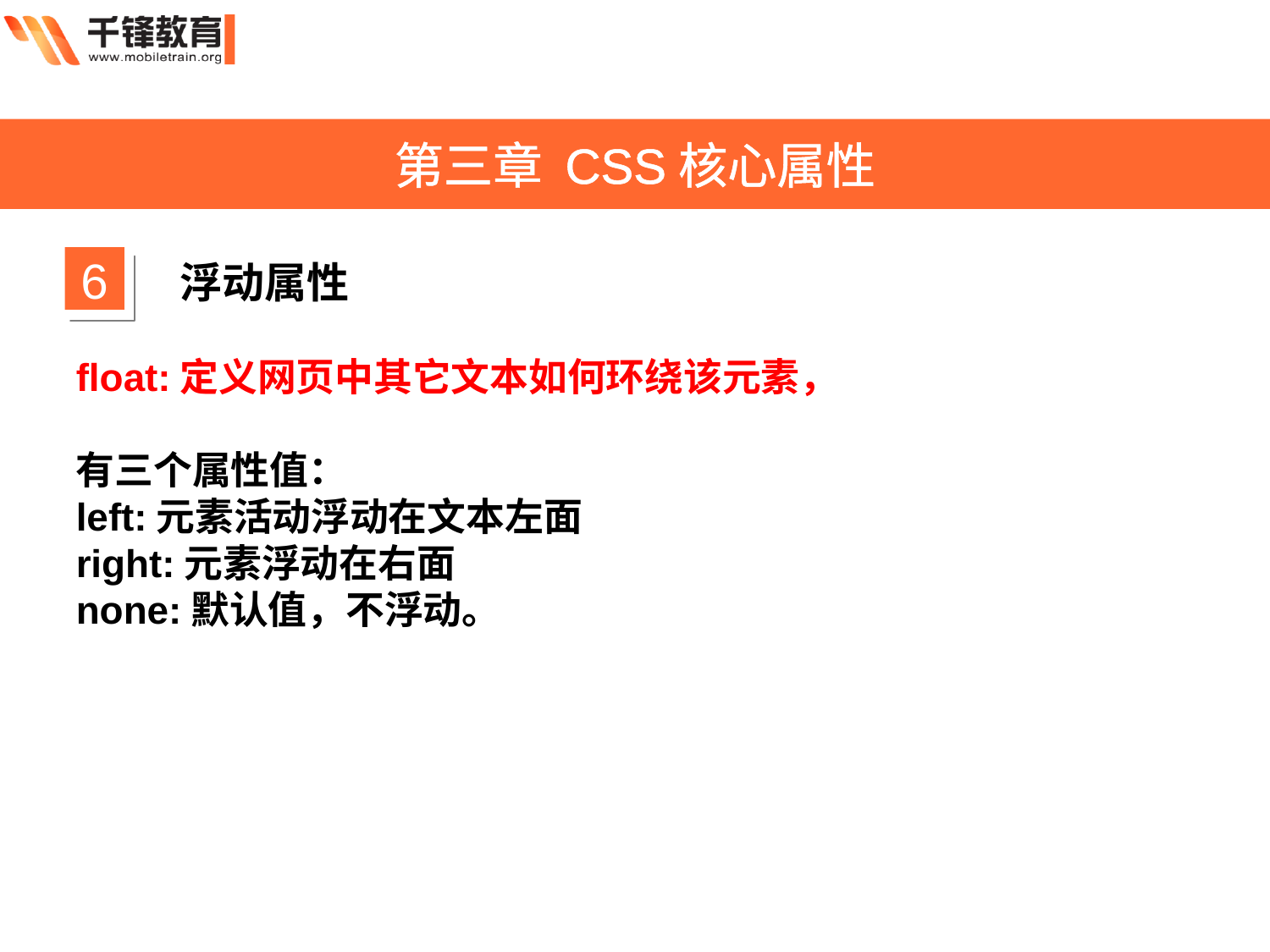

第三章 CSS核心属性
6

浮动属性

float:定义网页中其它文本如何环绕该元素，

有三个属性值：
left:元素活动浮动在文本左面
right:元素浮动在右面
none:默认值，不浮动。